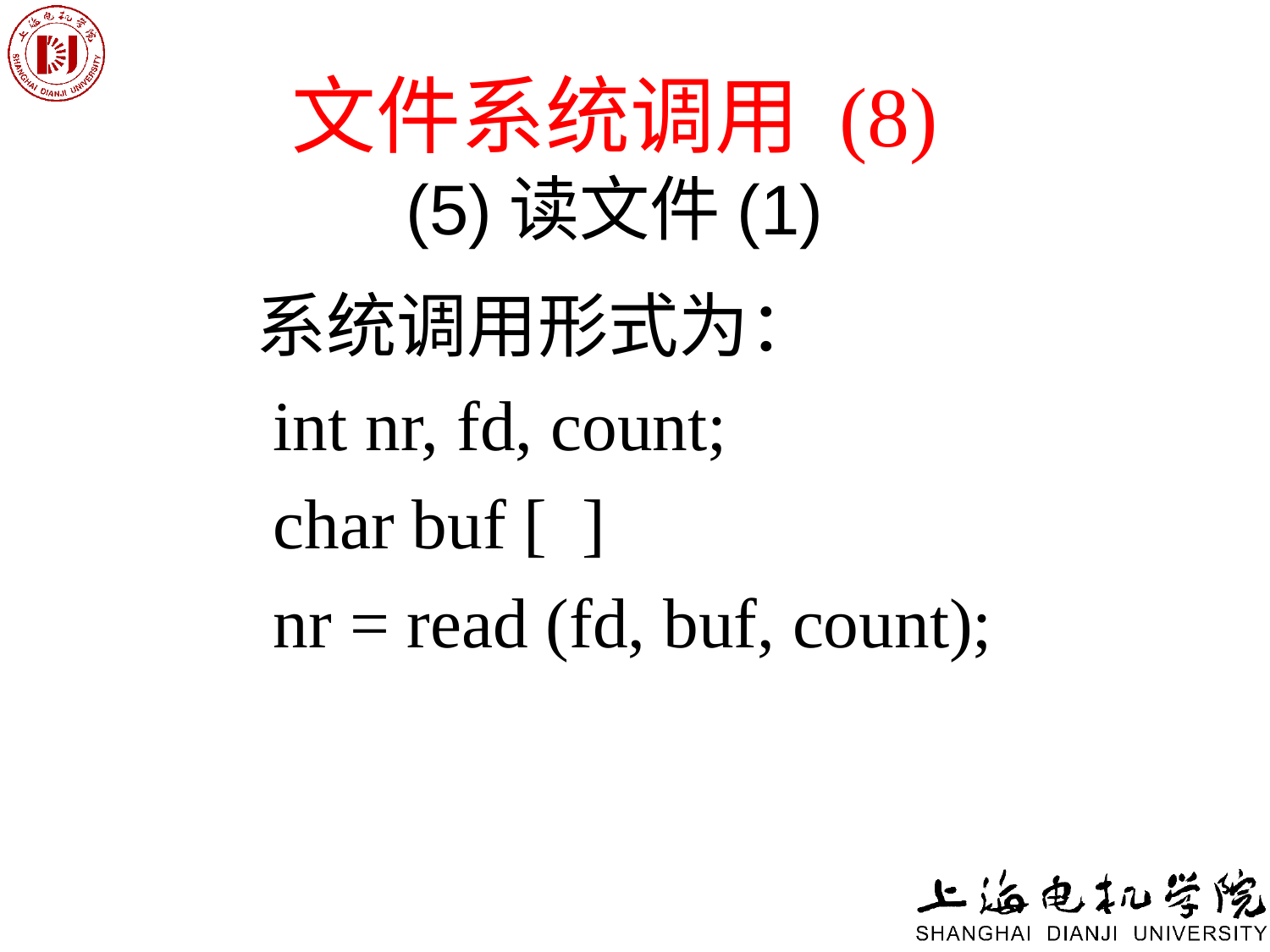

# 文件系统调用 (8) (5)读文件(1)
系统调用形式为：
 int nr, fd, count;
 char buf [  ]
 nr = read (fd, buf, count);